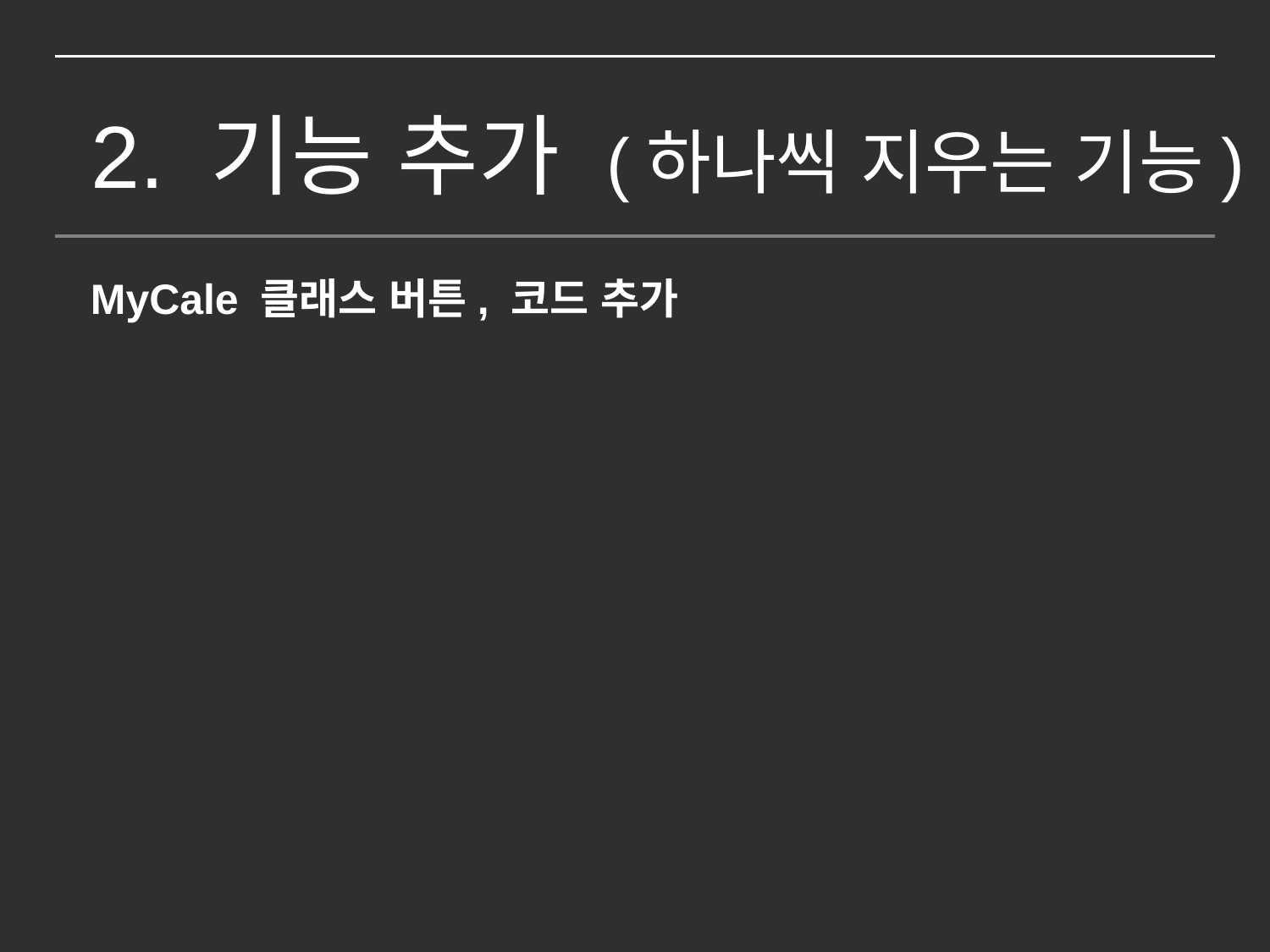

2. 기능 추가 (하나씩 지우는 기능)
 MyCale 클래스 버튼, 코드 추가